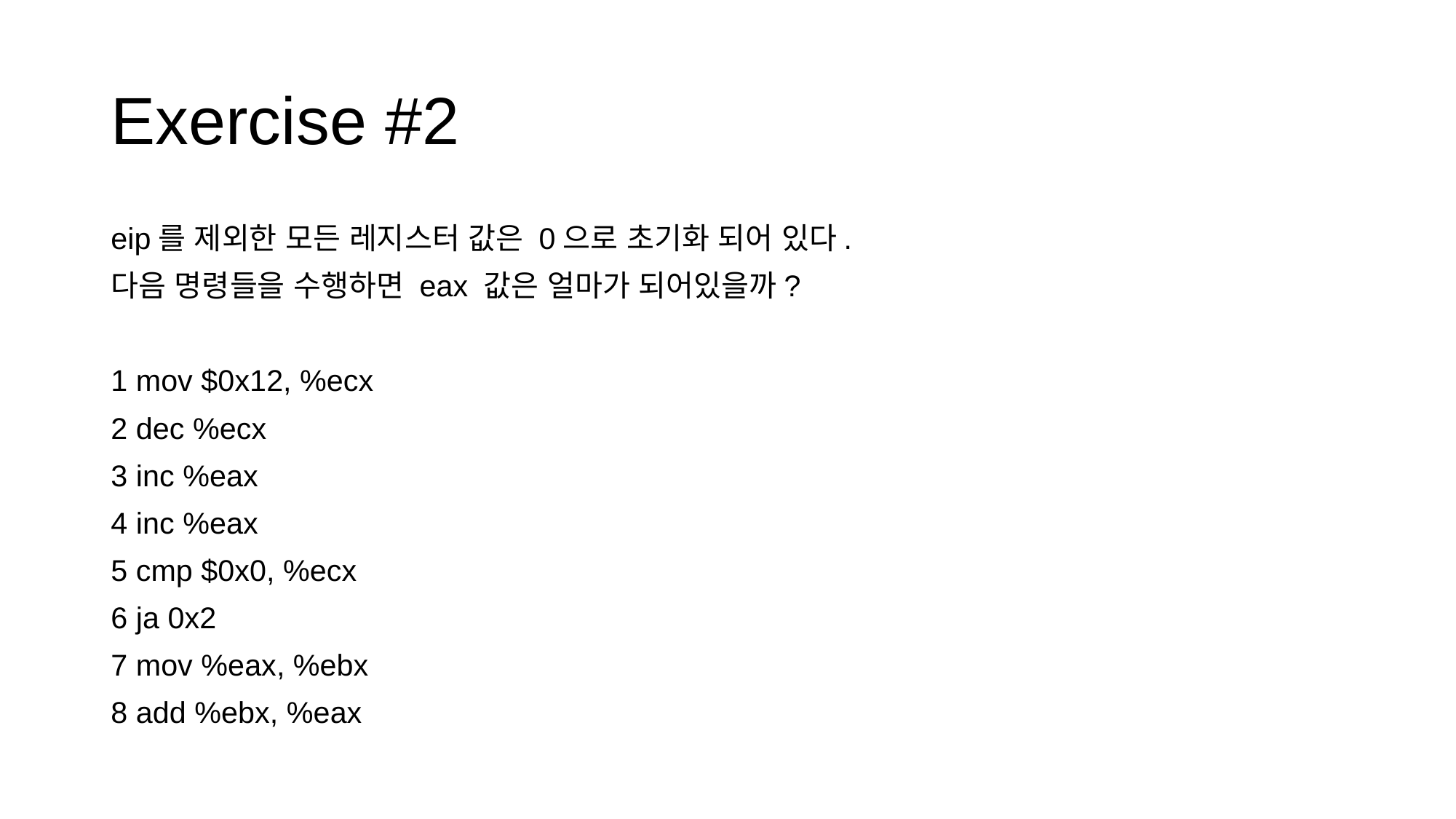

# Exercise #2
eip를 제외한 모든 레지스터 값은 0으로 초기화 되어 있다.
다음 명령들을 수행하면 eax 값은 얼마가 되어있을까?

1 mov $0x12, %ecx
2 dec %ecx
3 inc %eax
4 inc %eax
5 cmp $0x0, %ecx
6 ja 0x2
7 mov %eax, %ebx
8 add %ebx, %eax